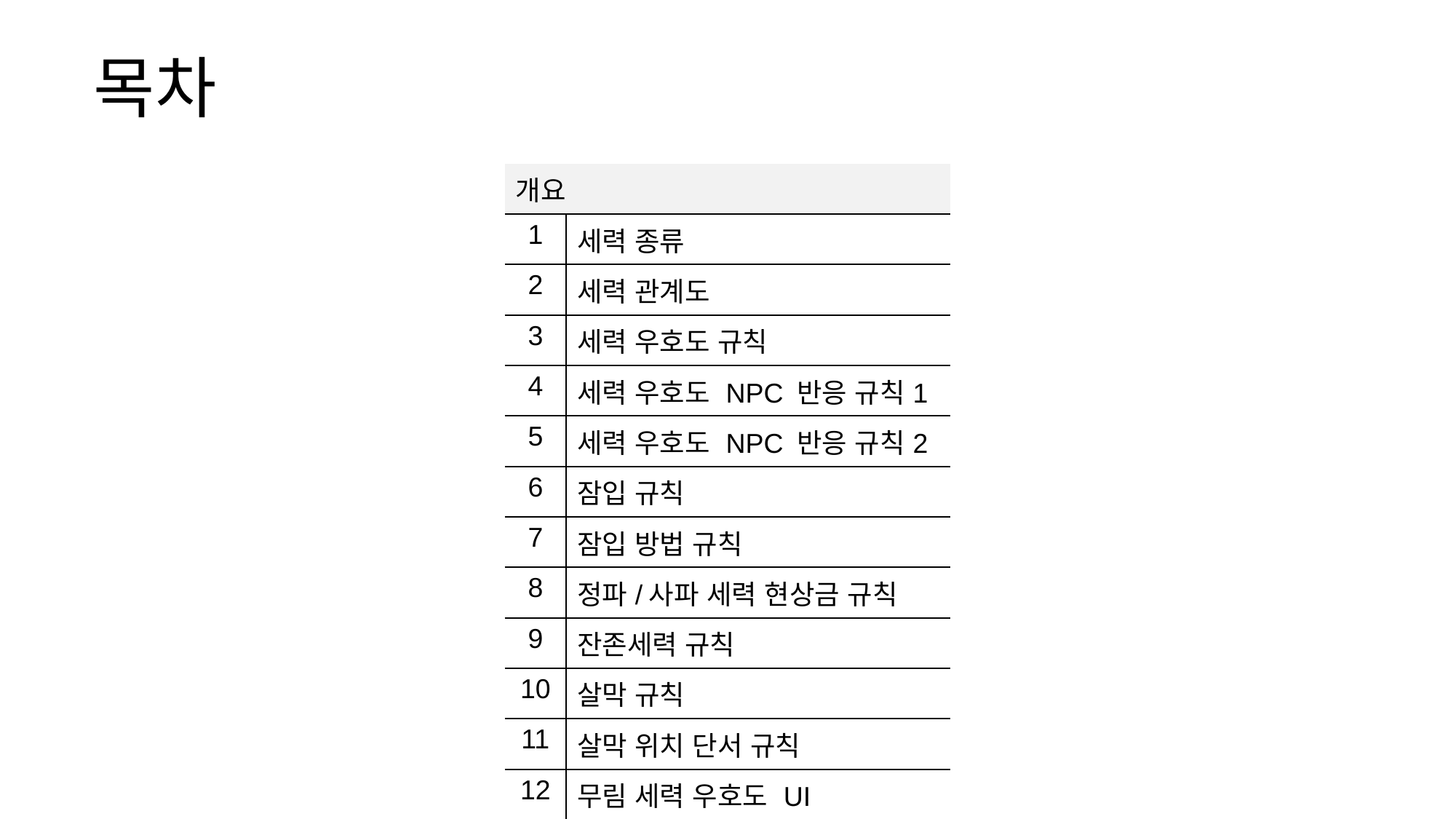

목차
| 개요 | 개요 |
| --- | --- |
| 1 | 세력 종류 |
| 2 | 세력 관계도 |
| 3 | 세력 우호도 규칙 |
| 4 | 세력 우호도 NPC 반응 규칙1 |
| 5 | 세력 우호도 NPC 반응 규칙2 |
| 6 | 잠입 규칙 |
| 7 | 잠입 방법 규칙 |
| 8 | 정파/사파 세력 현상금 규칙 |
| 9 | 잔존세력 규칙 |
| 10 | 살막 규칙 |
| 11 | 살막 위치 단서 규칙 |
| 12 | 무림 세력 우호도 UI |